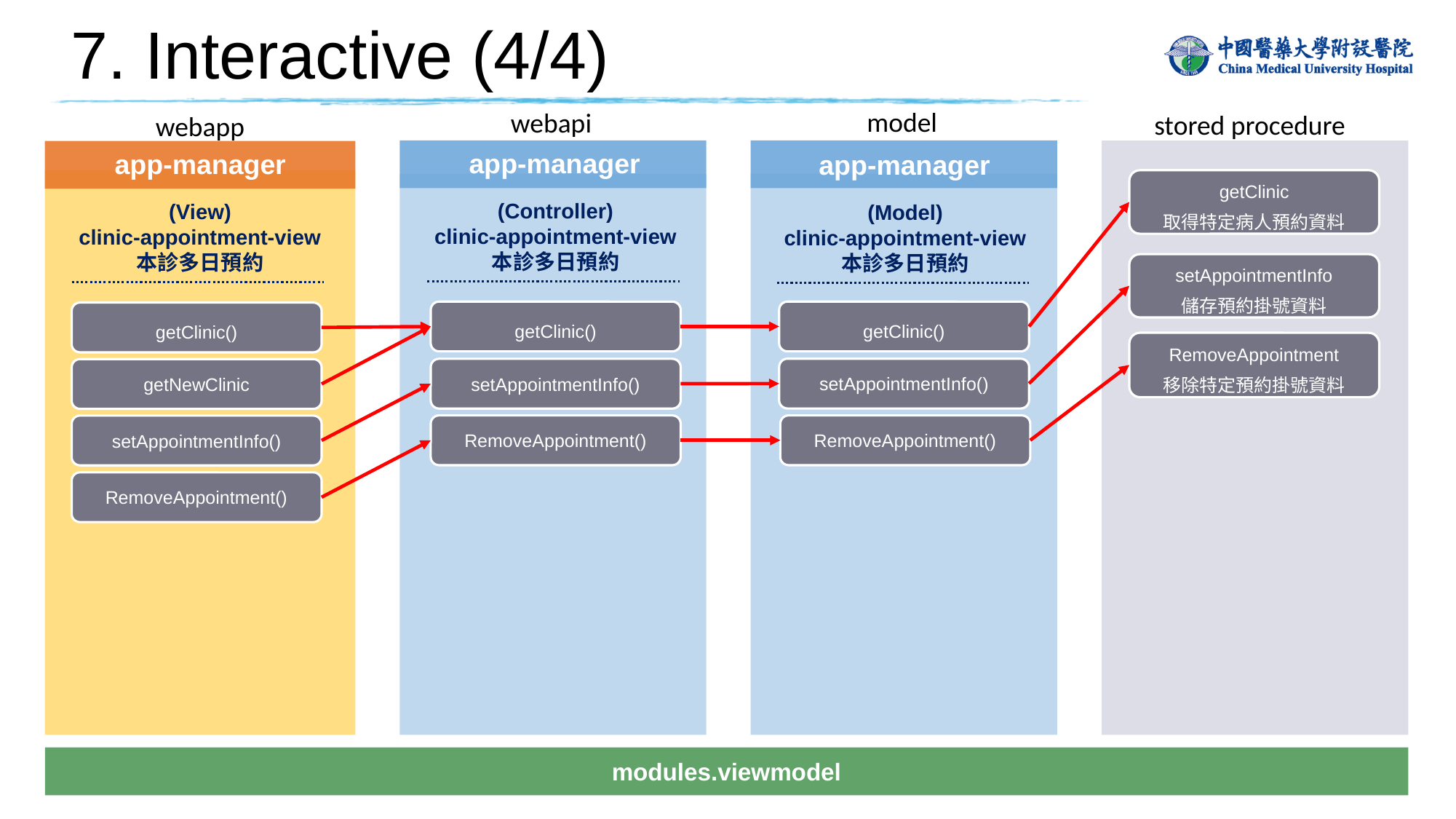

# 7. Interactive (4/4)
model
webapi
stored procedure
webapp

app-manager
app-manager
app-manager

getClinic
取得特定病人預約資料

(Controller)
clinic-appointment-view
本診多日預約
(View)
clinic-appointment-view
本診多日預約
(Model)
clinic-appointment-view
本診多日預約
setAppointmentInfo
儲存預約掛號資料
getClinic()
getClinic()
getClinic()
RemoveAppointment
移除特定預約掛號資料
setAppointmentInfo()
setAppointmentInfo()
getNewClinic
RemoveAppointment()
RemoveAppointment()
setAppointmentInfo()
RemoveAppointment()
modules.viewmodel